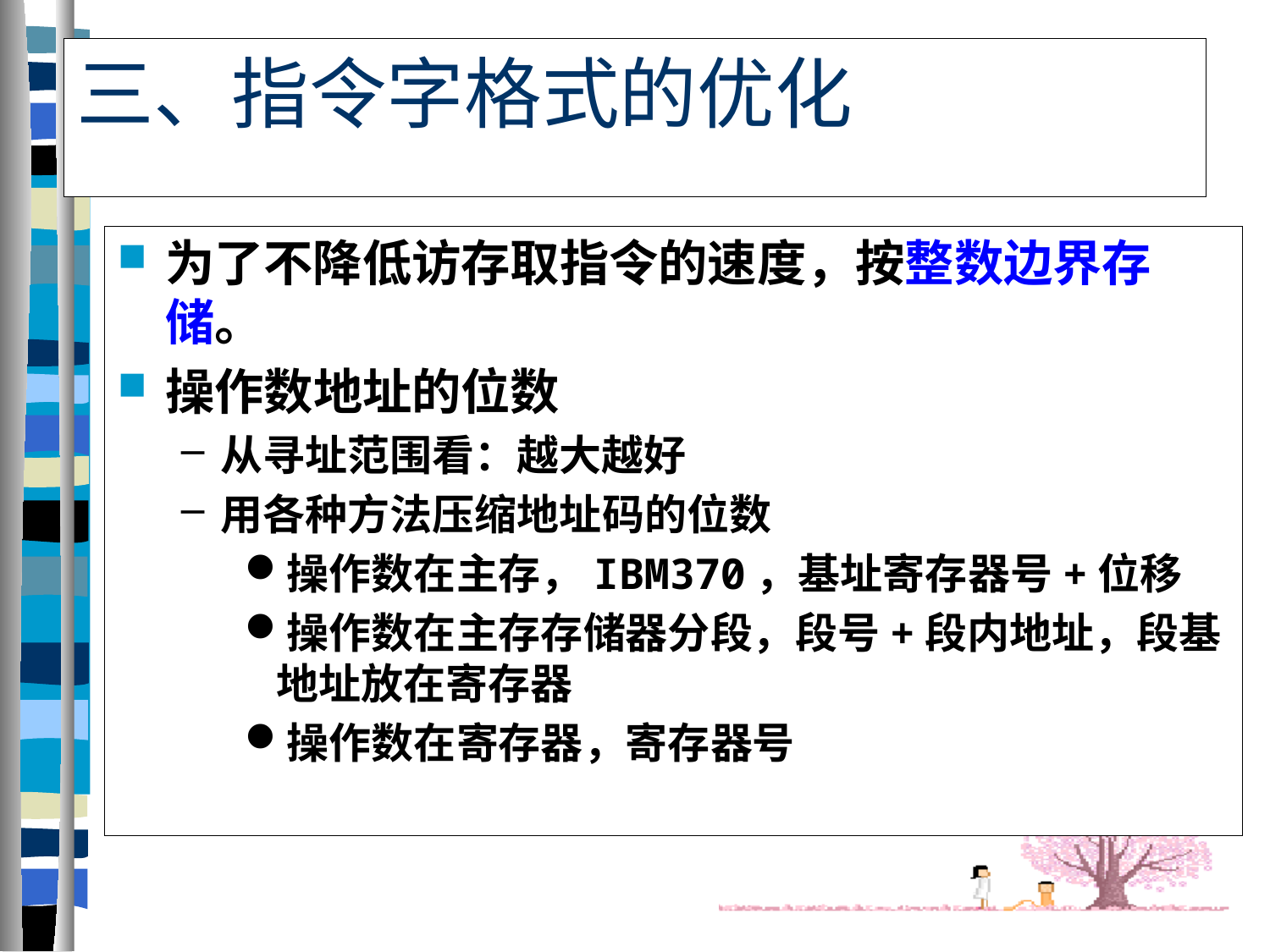

# 三、指令字格式的优化
为了不降低访存取指令的速度，按整数边界存储。
操作数地址的位数
从寻址范围看：越大越好
用各种方法压缩地址码的位数
操作数在主存，IBM370，基址寄存器号+位移
操作数在主存存储器分段，段号+段内地址，段基地址放在寄存器
操作数在寄存器，寄存器号